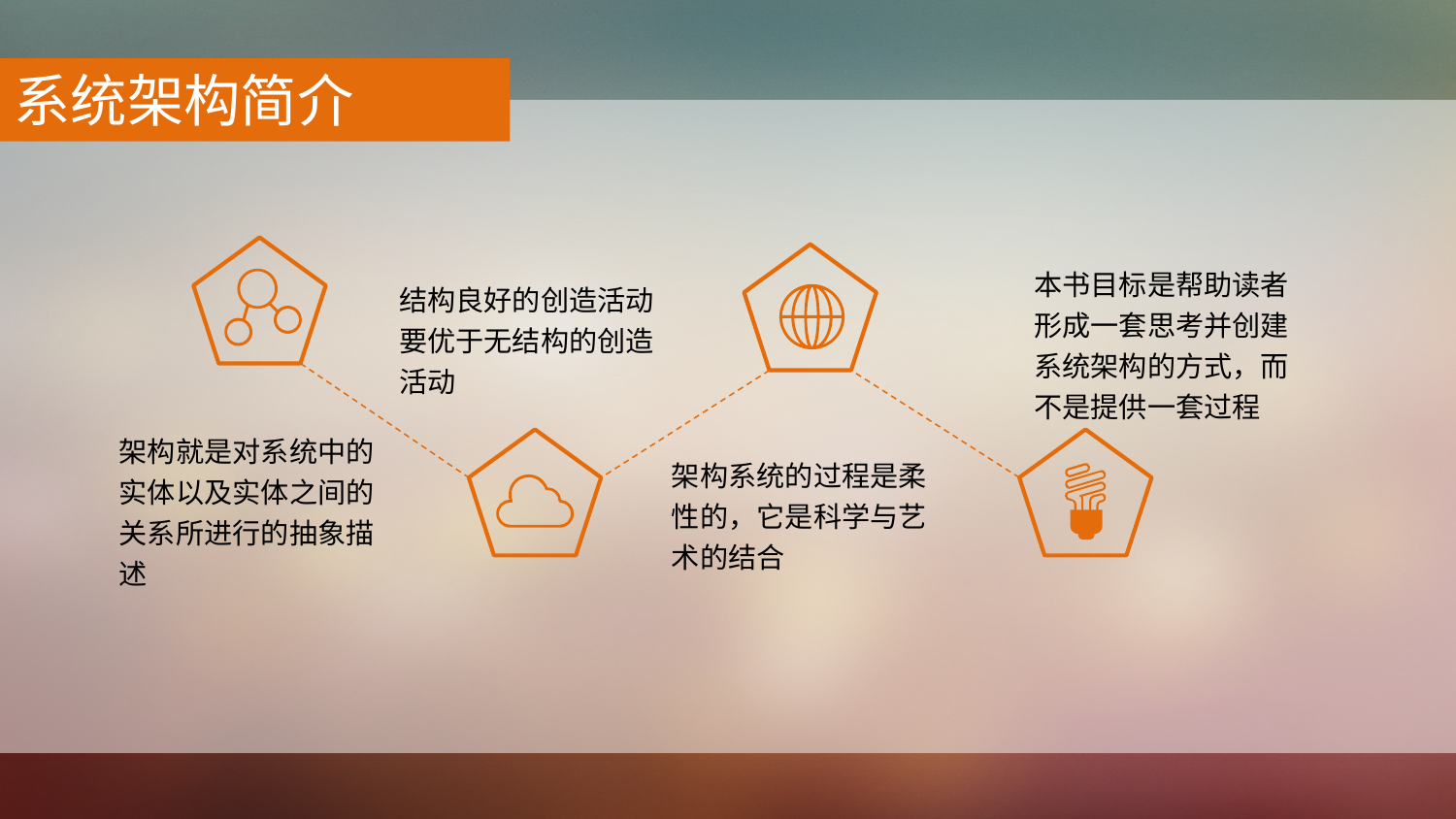

系统架构简介

本书目标是帮助读者形成一套思考并创建系统架构的方式，而不是提供一套过程
结构良好的创造活动要优于无结构的创造活动
架构就是对系统中的实体以及实体之间的关系所进行的抽象描述

架构系统的过程是柔性的，它是科学与艺术的结合